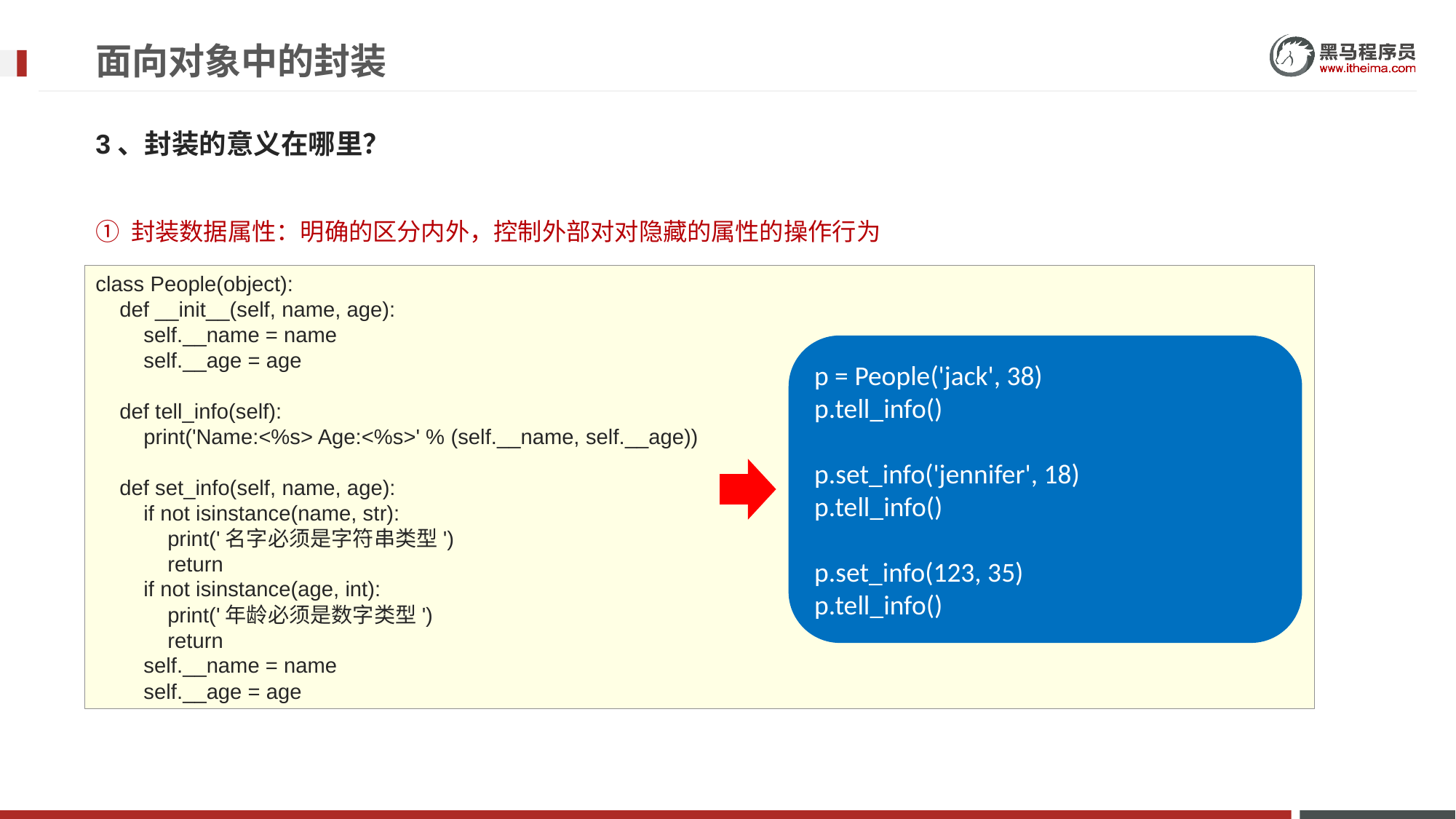

# 面向对象中的封装
3、封装的意义在哪里？
① 封装数据属性：明确的区分内外，控制外部对对隐藏的属性的操作行为
class People(object):
    def __init__(self, name, age):
        self.__name = name
        self.__age = age

    def tell_info(self):
        print('Name:<%s> Age:<%s>' % (self.__name, self.__age))

    def set_info(self, name, age):
        if not isinstance(name, str):
            print('名字必须是字符串类型')
            return
        if not isinstance(age, int):
            print('年龄必须是数字类型')
            return
        self.__name = name
        self.__age = age
p = People('jack', 38)
p.tell_info()

p.set_info('jennifer', 18)
p.tell_info()

p.set_info(123, 35)
p.tell_info()